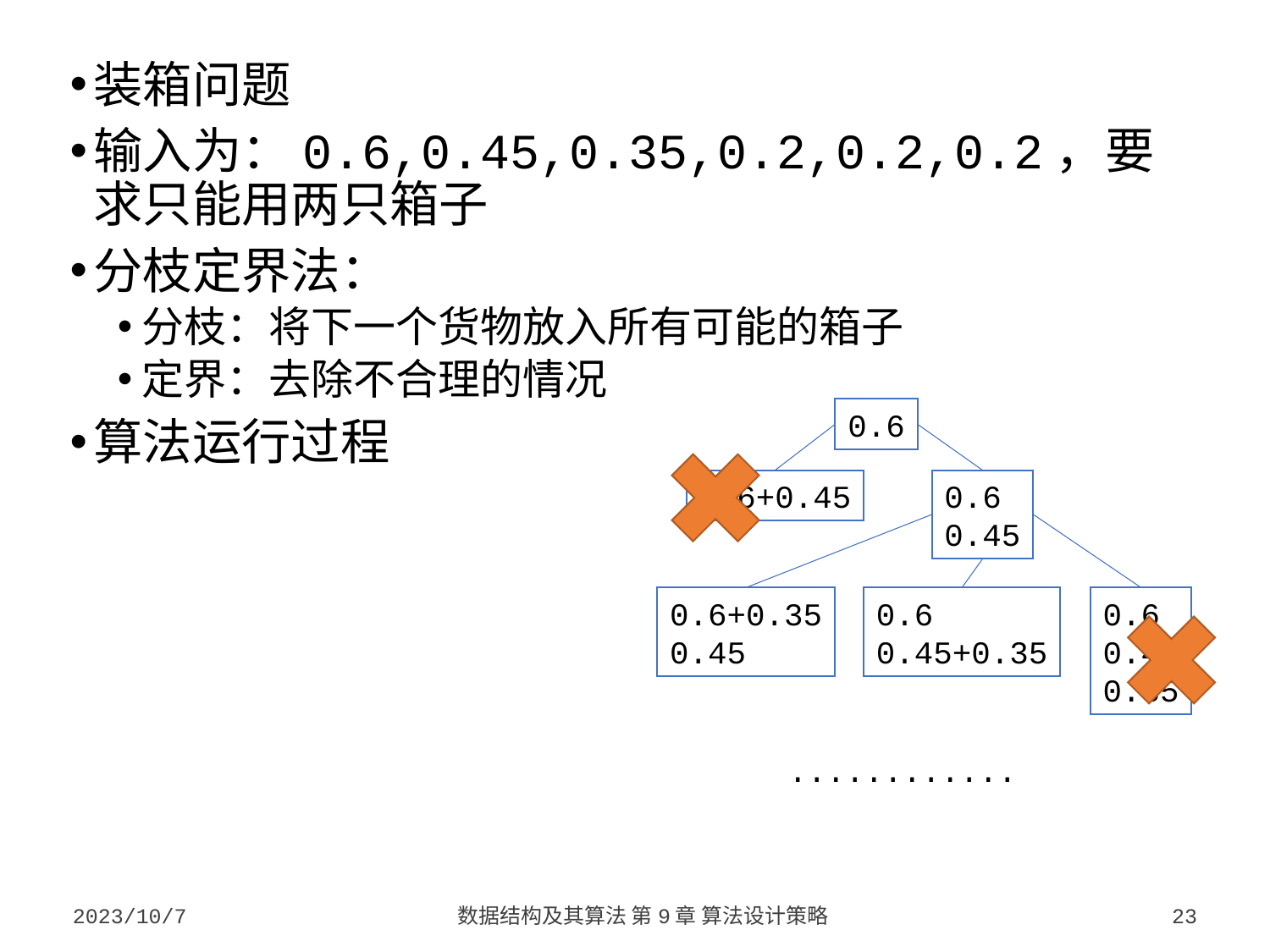

装箱问题
输入为：0.6,0.45,0.35,0.2,0.2,0.2，要求只能用两只箱子
分枝定界法：
分枝：将下一个货物放入所有可能的箱子
定界：去除不合理的情况
算法运行过程
0.6

0.6+0.45
0.6
0.45
0.6
0.45+0.35
0.6
0.45
0.35
0.6+0.35
0.45

............
2023/10/7
数据结构及其算法 第9章 算法设计策略
23